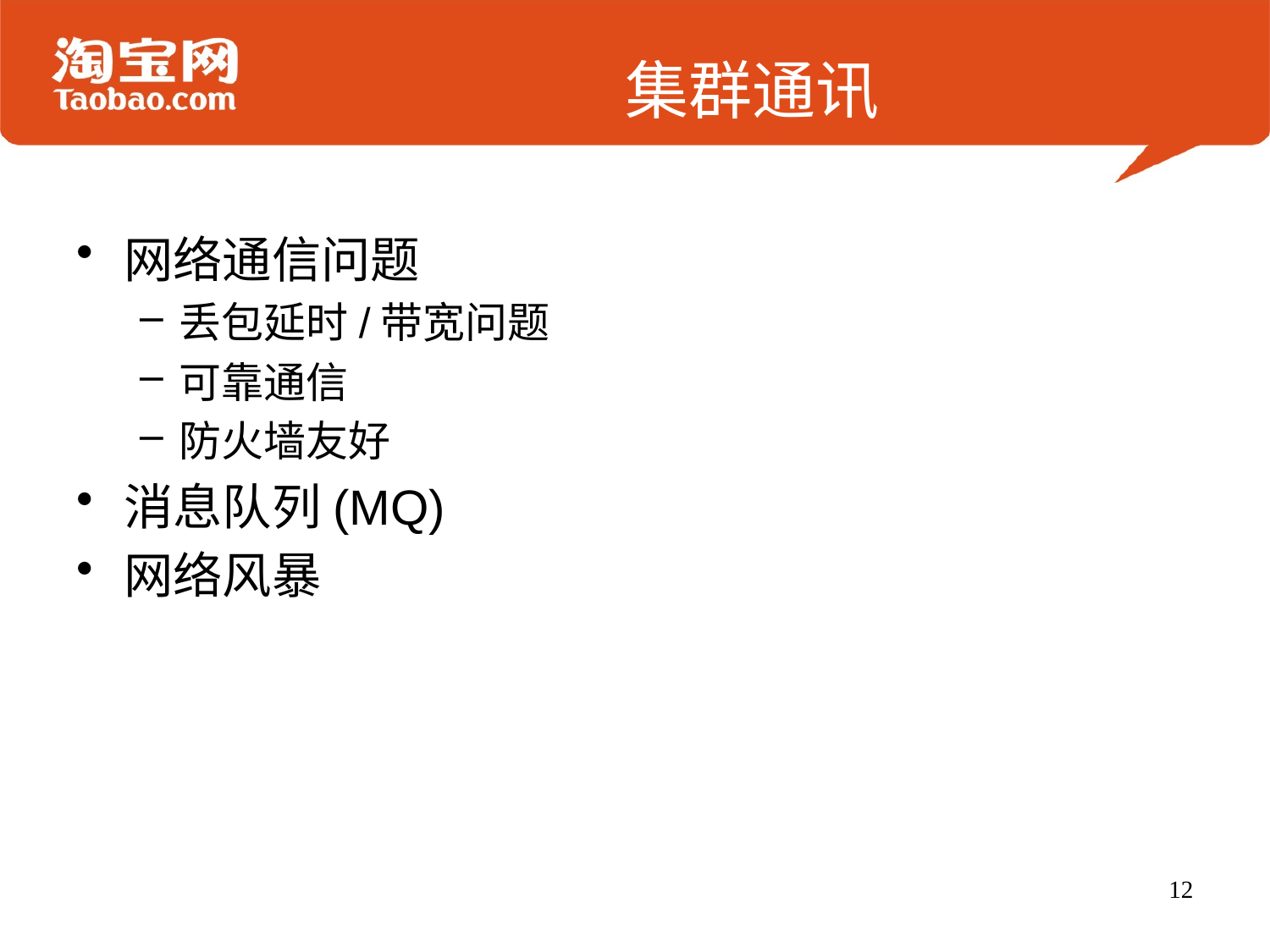

# 集群通讯
网络通信问题
丢包延时/带宽问题
可靠通信
防火墙友好
消息队列(MQ)
网络风暴
12